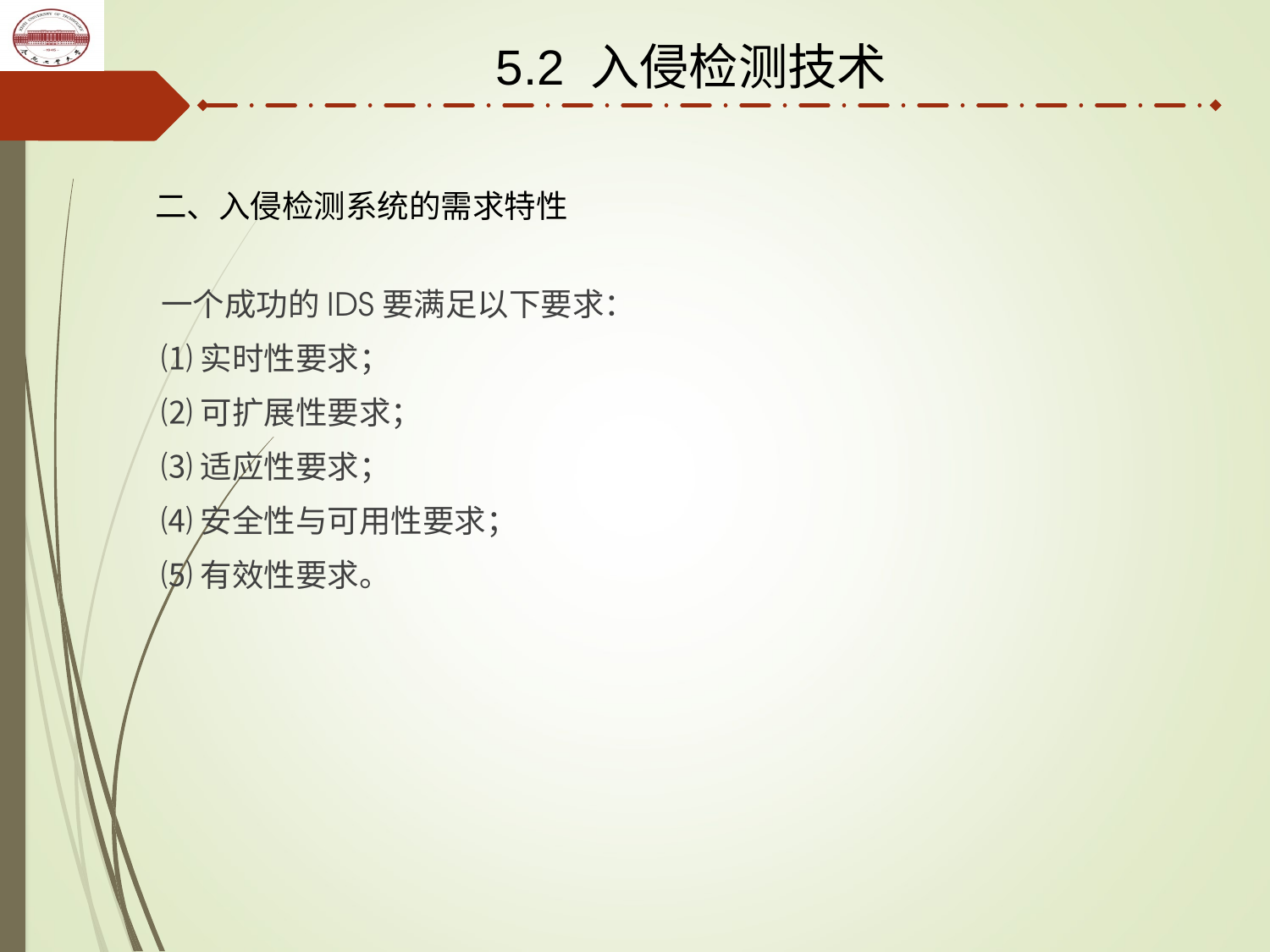

5.2 入侵检测技术
二、入侵检测系统的需求特性
一个成功的IDS要满足以下要求：
⑴实时性要求；
⑵可扩展性要求；
⑶适应性要求；
⑷安全性与可用性要求；
⑸有效性要求。